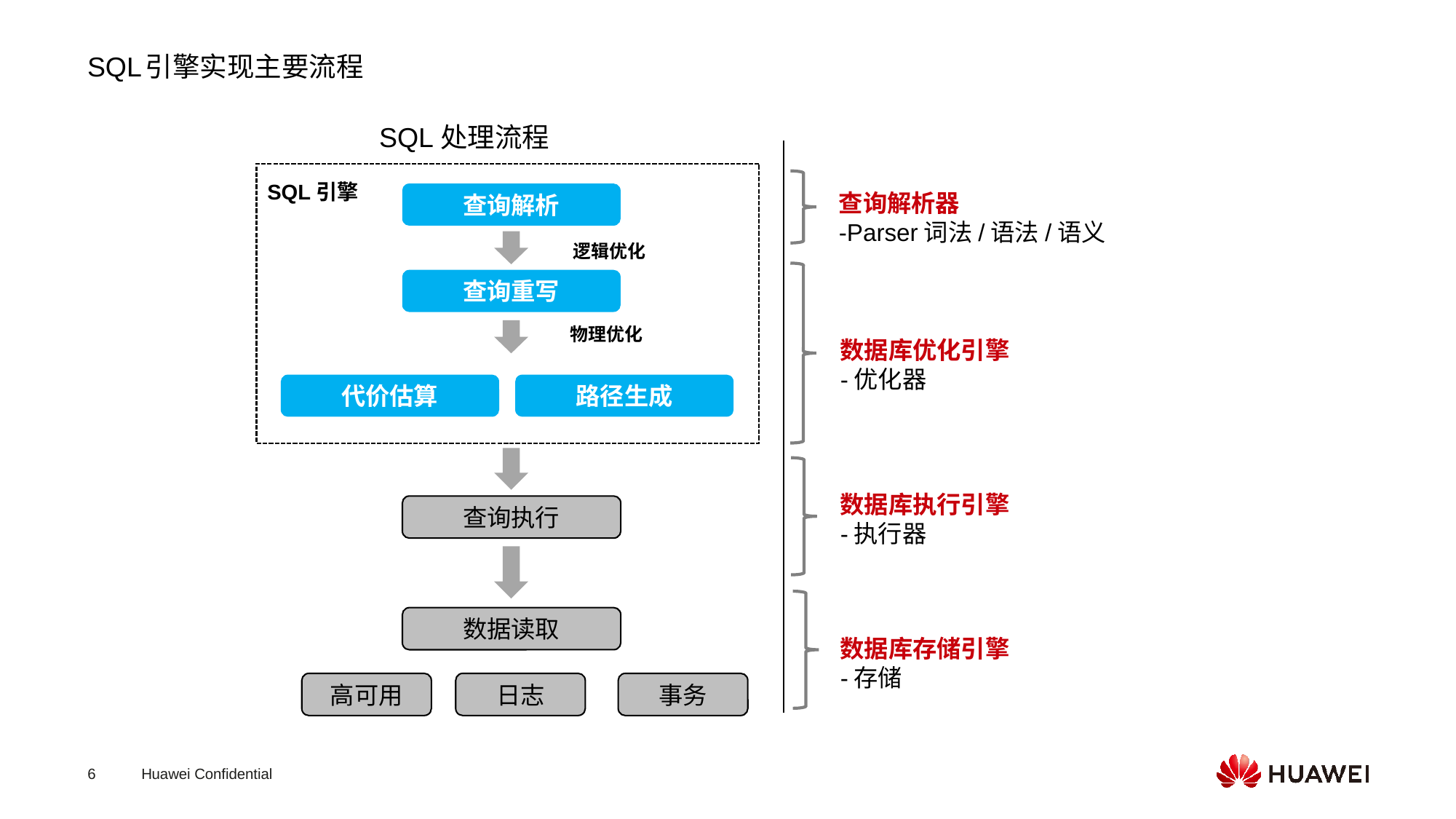

# SQL引擎实现主要流程
SQL处理流程

查询解析器
-Parser词法/语法/语义
查询解析

逻辑优化

查询重写
物理优化

数据库优化引擎
-优化器
代价估算
路径生成

数据库执行引擎
-执行器
查询执行

数据读取
数据库存储引擎
-存储
高可用
日志
事务
SQL引擎